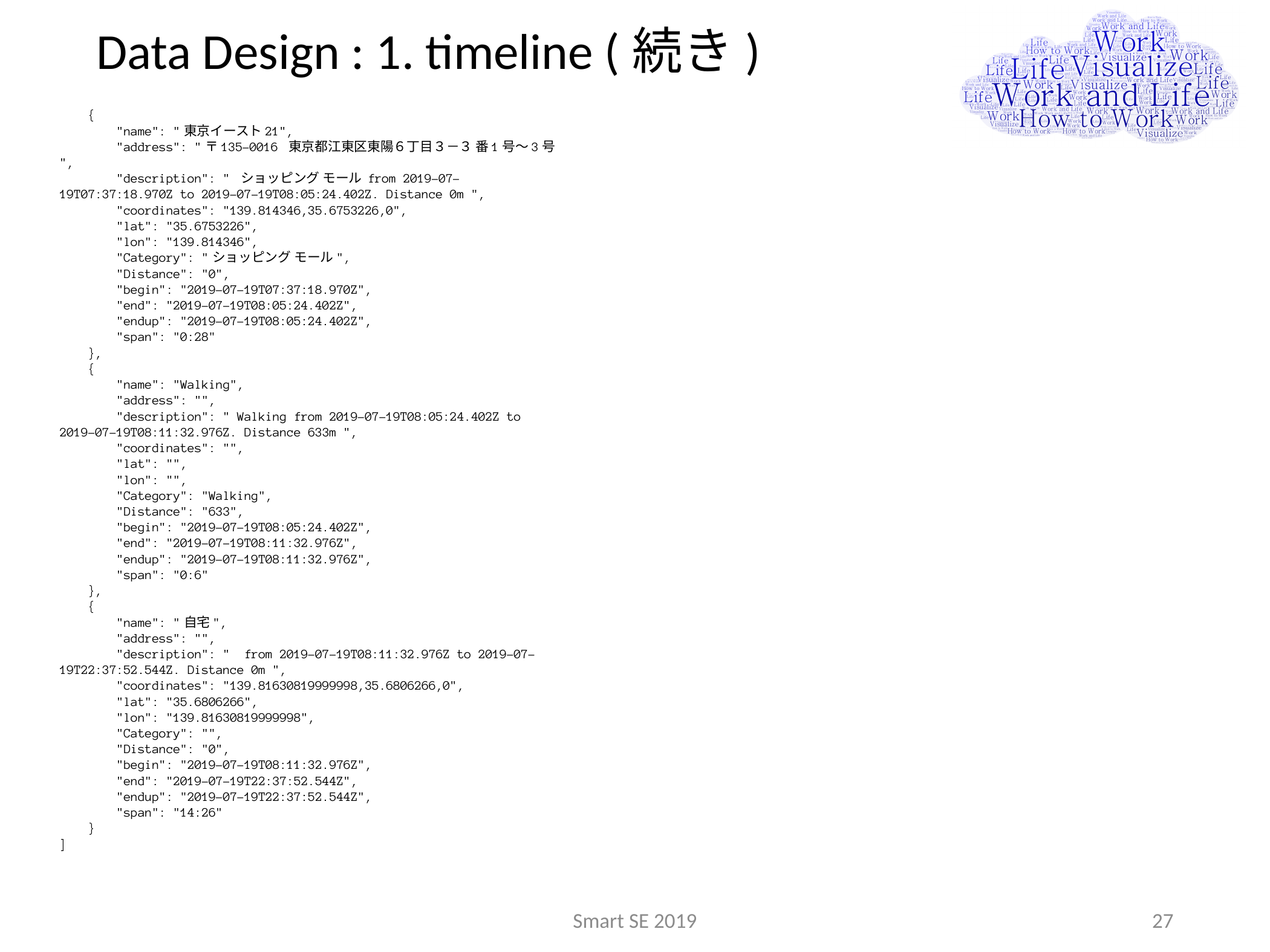

# Data Design : 1. timeline (続き)
    {
        "name": "東京イースト21",
        "address": "〒135-0016 東京都江東区東陽６丁目３－３ 番1号～3号",
        "description": " ショッピング モール from 2019-07-19T07:37:18.970Z to 2019-07-19T08:05:24.402Z. Distance 0m ",
        "coordinates": "139.814346,35.6753226,0",
        "lat": "35.6753226",
        "lon": "139.814346",
        "Category": "ショッピング モール",
        "Distance": "0",
        "begin": "2019-07-19T07:37:18.970Z",
        "end": "2019-07-19T08:05:24.402Z",
        "endup": "2019-07-19T08:05:24.402Z",
        "span": "0:28"
    },
    {
        "name": "Walking",
        "address": "",
        "description": " Walking from 2019-07-19T08:05:24.402Z to 2019-07-19T08:11:32.976Z. Distance 633m ",
        "coordinates": "",
        "lat": "",
        "lon": "",
        "Category": "Walking",
        "Distance": "633",
        "begin": "2019-07-19T08:05:24.402Z",
        "end": "2019-07-19T08:11:32.976Z",
        "endup": "2019-07-19T08:11:32.976Z",
        "span": "0:6"
    },
    {
        "name": "自宅",
        "address": "",
        "description": "  from 2019-07-19T08:11:32.976Z to 2019-07-19T22:37:52.544Z. Distance 0m ",
        "coordinates": "139.81630819999998,35.6806266,0",
        "lat": "35.6806266",
        "lon": "139.81630819999998",
        "Category": "",
        "Distance": "0",
        "begin": "2019-07-19T08:11:32.976Z",
        "end": "2019-07-19T22:37:52.544Z",
        "endup": "2019-07-19T22:37:52.544Z",
        "span": "14:26"
    }
]
Smart SE 2019
27